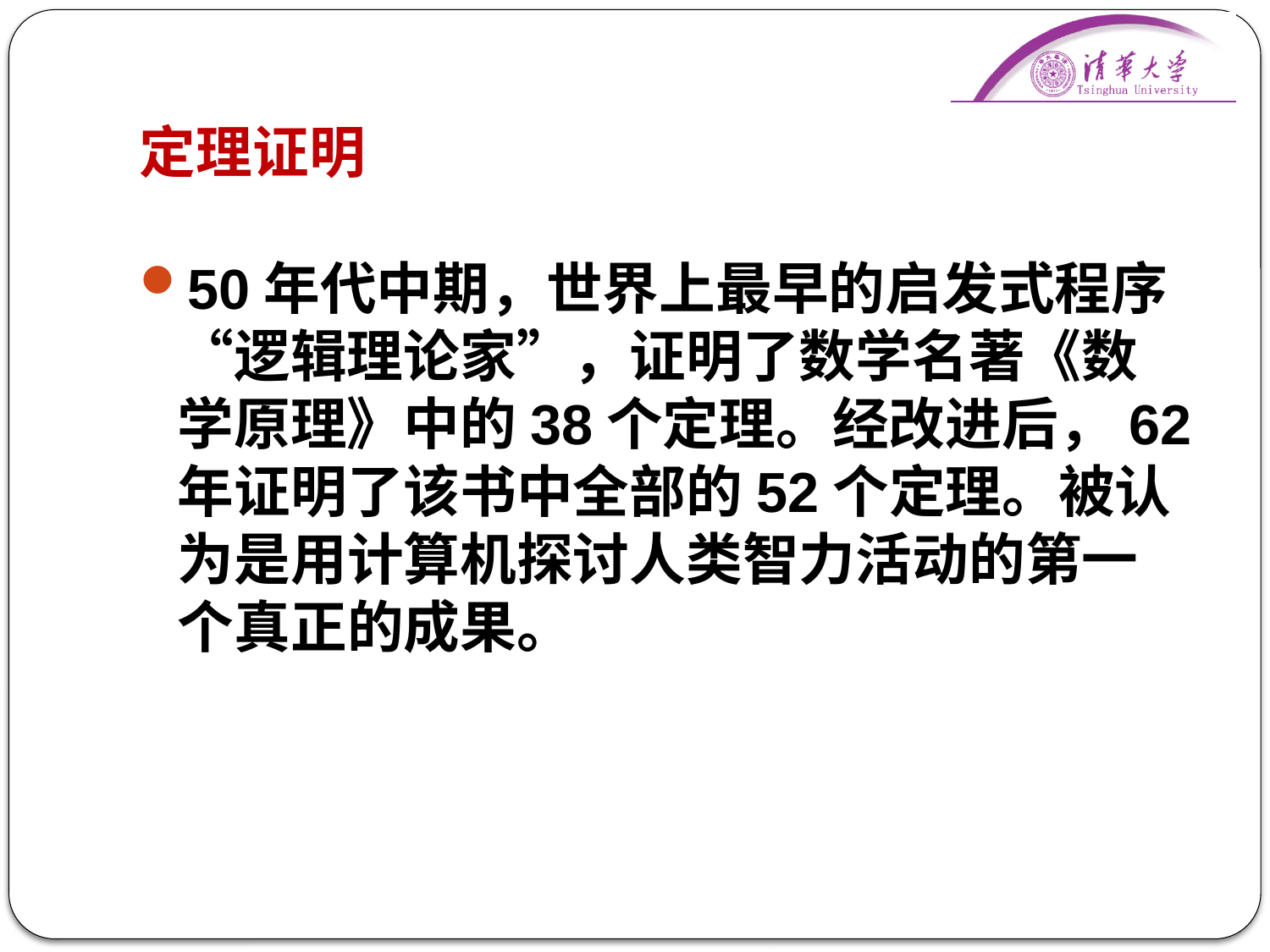

# 定理证明
50年代中期，世界上最早的启发式程序“逻辑理论家”，证明了数学名著《数学原理》中的38个定理。经改进后，62年证明了该书中全部的52个定理。被认为是用计算机探讨人类智力活动的第一个真正的成果。
33